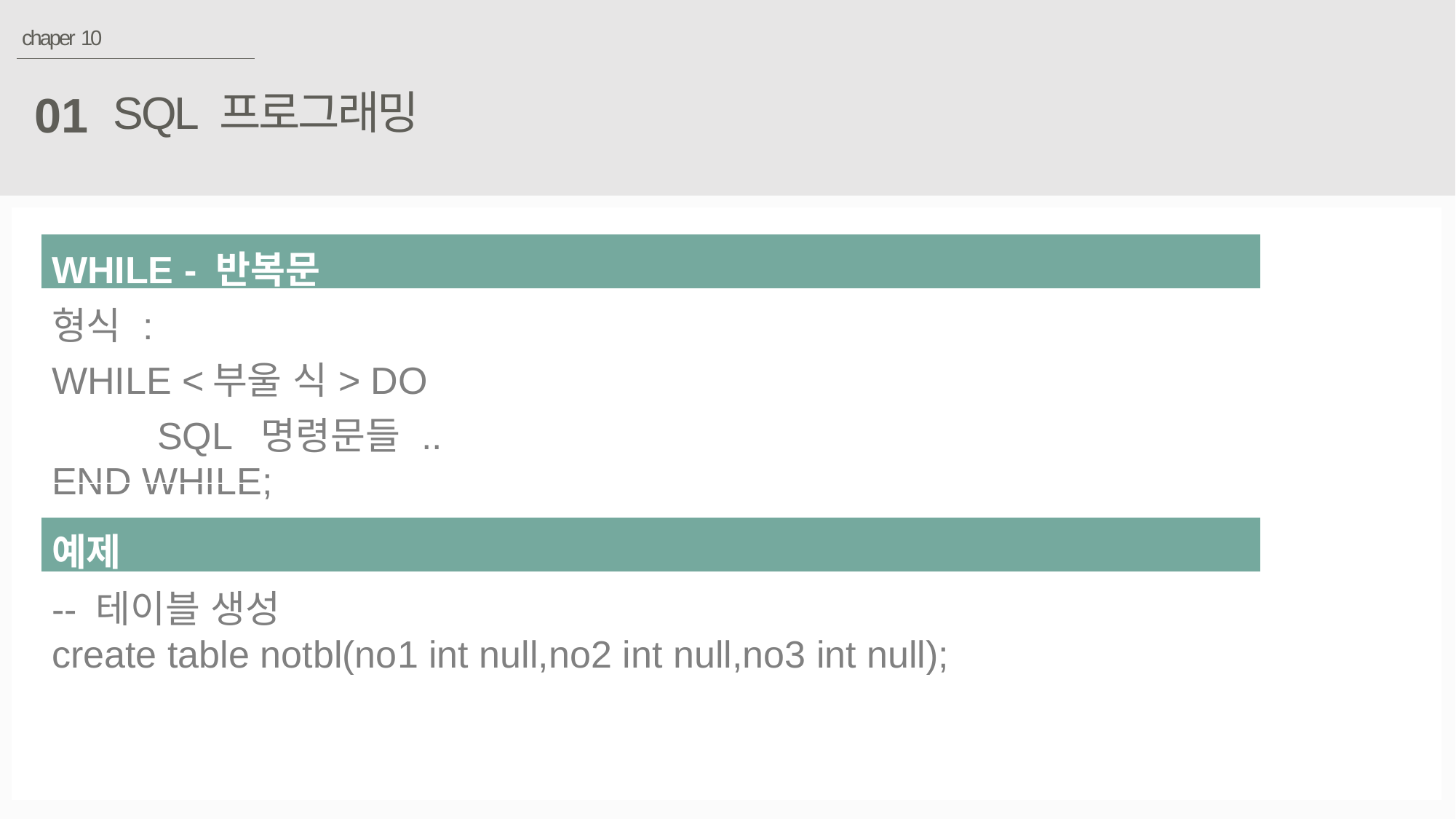

chaper  10
SQL 프로그래밍
01

| WHILE - 반복문 |
| --- |
| 형식 : WHILE <부울 식> DO SQL 명령문들 .. END WHILE; |
| 예제 |
| --- |
| -- 테이블 생성 create table notbl(no1 int null,no2 int null,no3 int null); |